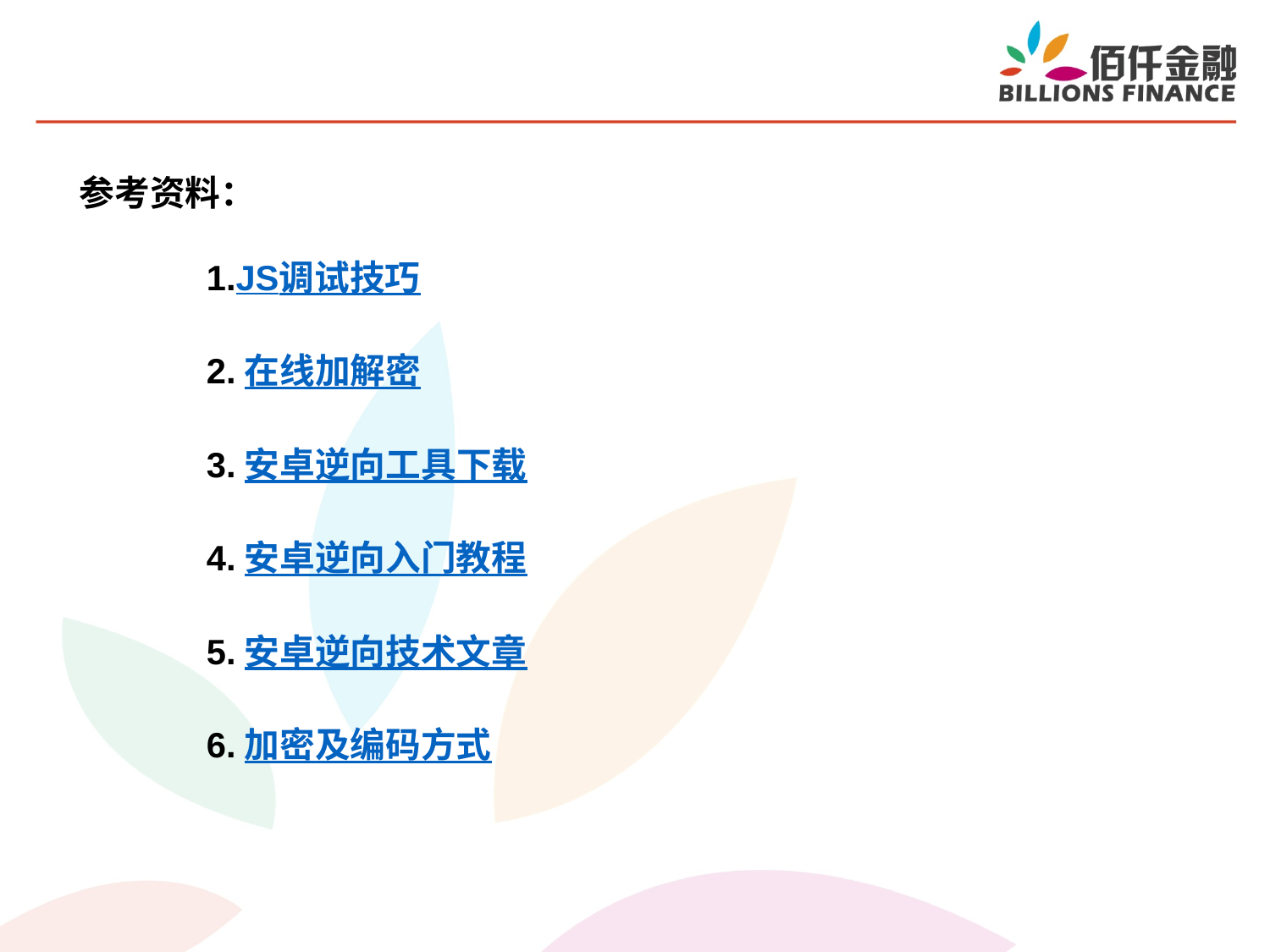

参考资料：

1.JS调试技巧

2.在线加解密

3.安卓逆向工具下载

4.安卓逆向入门教程

5.安卓逆向技术文章

6.加密及编码方式